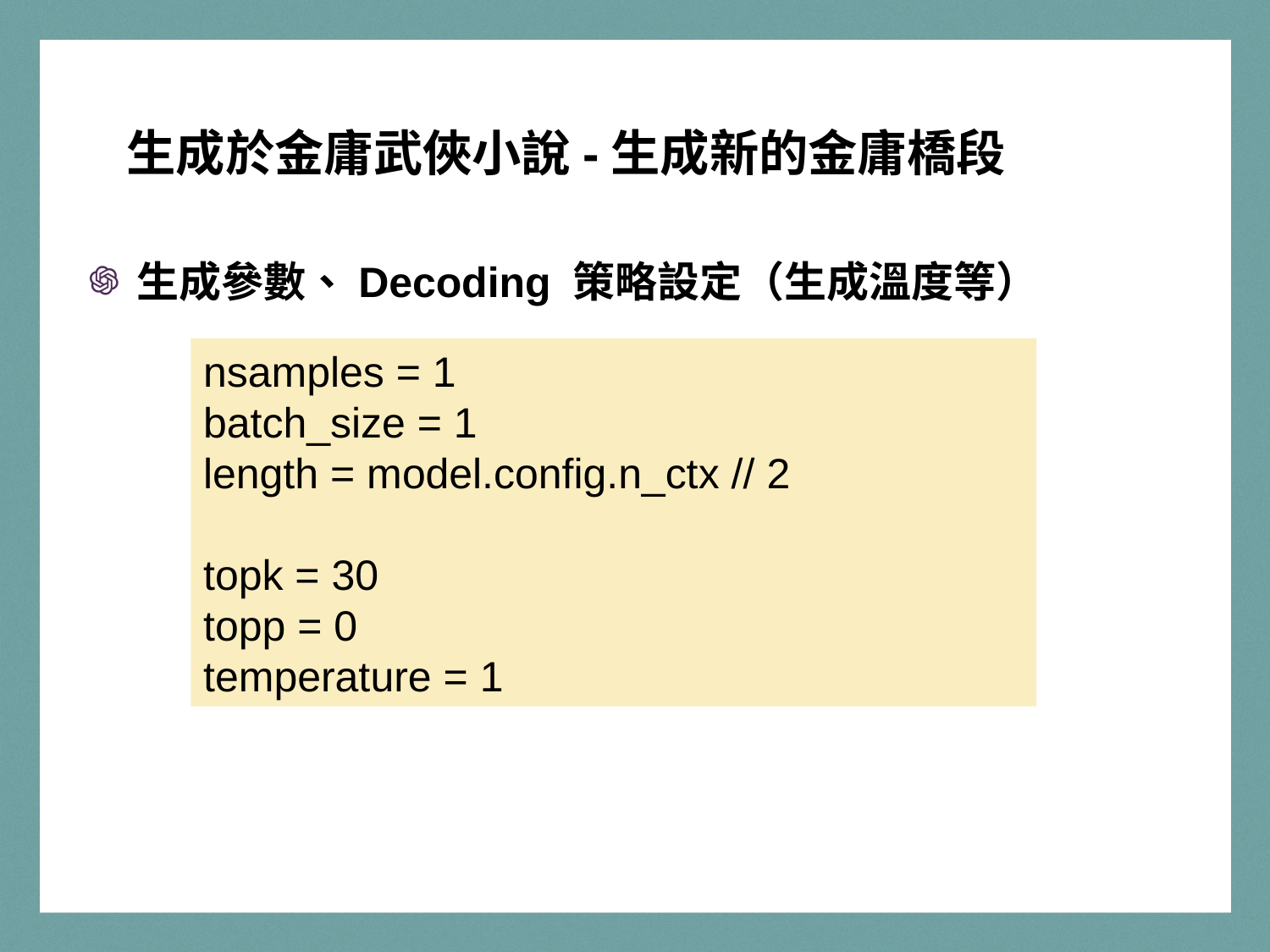

生成於金庸武俠小說-生成新的金庸橋段
生成參數、Decoding 策略設定（生成溫度等）
nsamples = 1
batch_size = 1
length = model.config.n_ctx // 2

topk = 30
topp = 0
temperature = 1